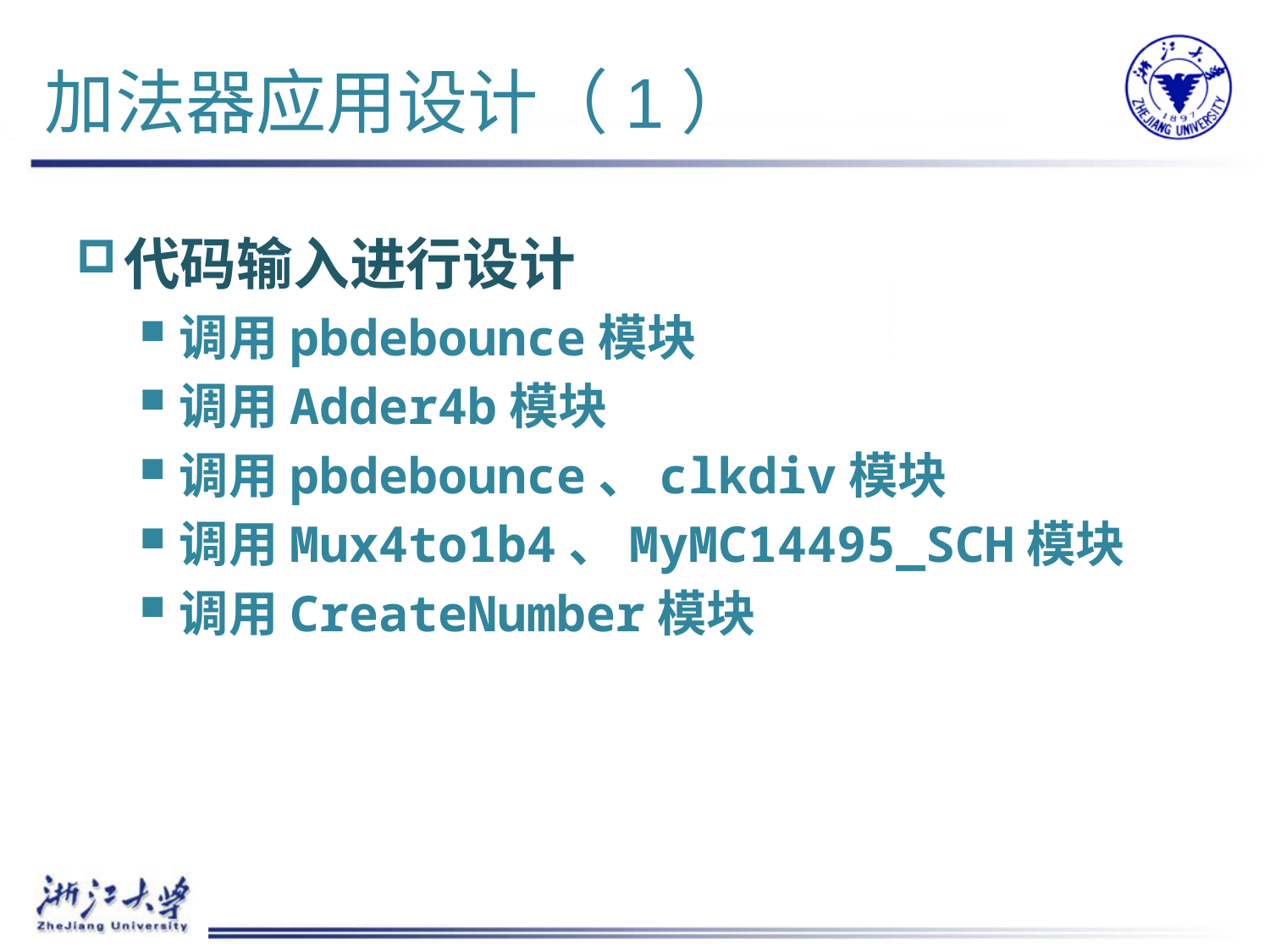

# 加法器应用设计（1）
代码输入进行设计
调用pbdebounce模块
调用Adder4b模块
调用pbdebounce、clkdiv模块
调用Mux4to1b4、MyMC14495_SCH模块
调用CreateNumber模块